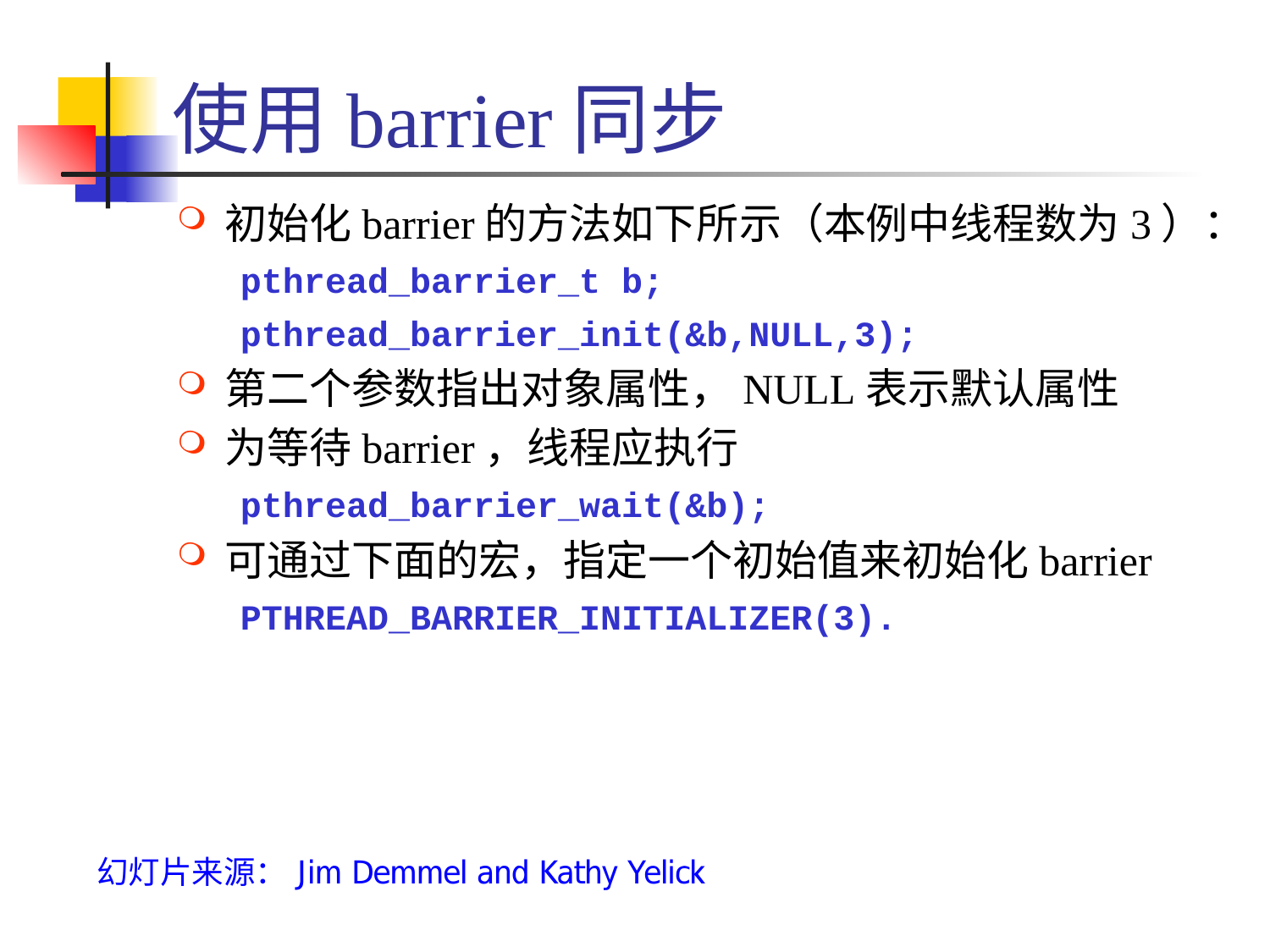

# 使用barrier同步
初始化barrier的方法如下所示（本例中线程数为3）：
pthread_barrier_t b;
pthread_barrier_init(&b,NULL,3);
第二个参数指出对象属性，NULL表示默认属性
为等待barrier，线程应执行
pthread_barrier_wait(&b);
可通过下面的宏，指定一个初始值来初始化barrier
PTHREAD_BARRIER_INITIALIZER(3).
幻灯片来源：Jim Demmel and Kathy Yelick